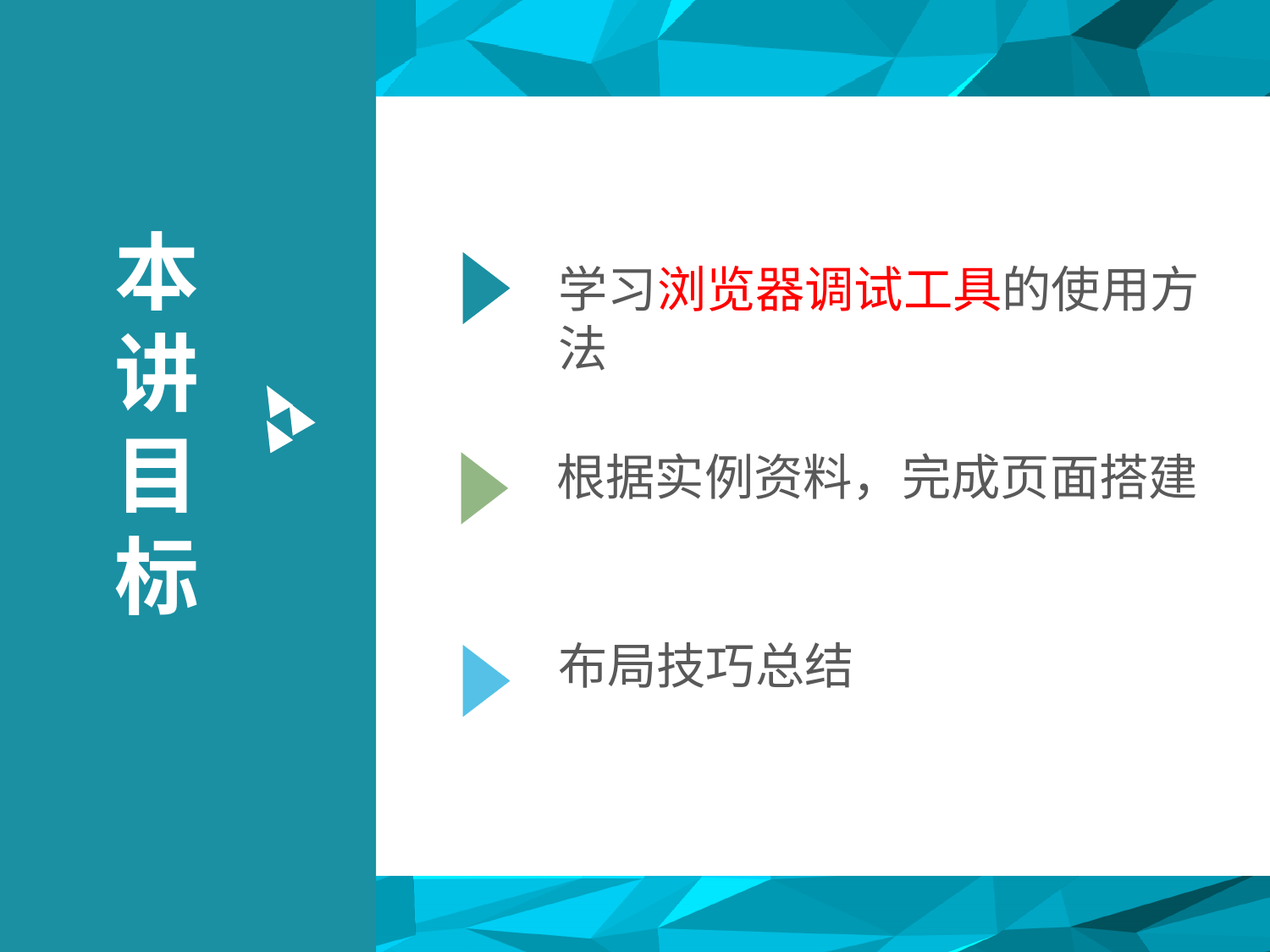

本讲目标
学习浏览器调试工具的使用方法

根据实例资料，完成页面搭建

布局技巧总结